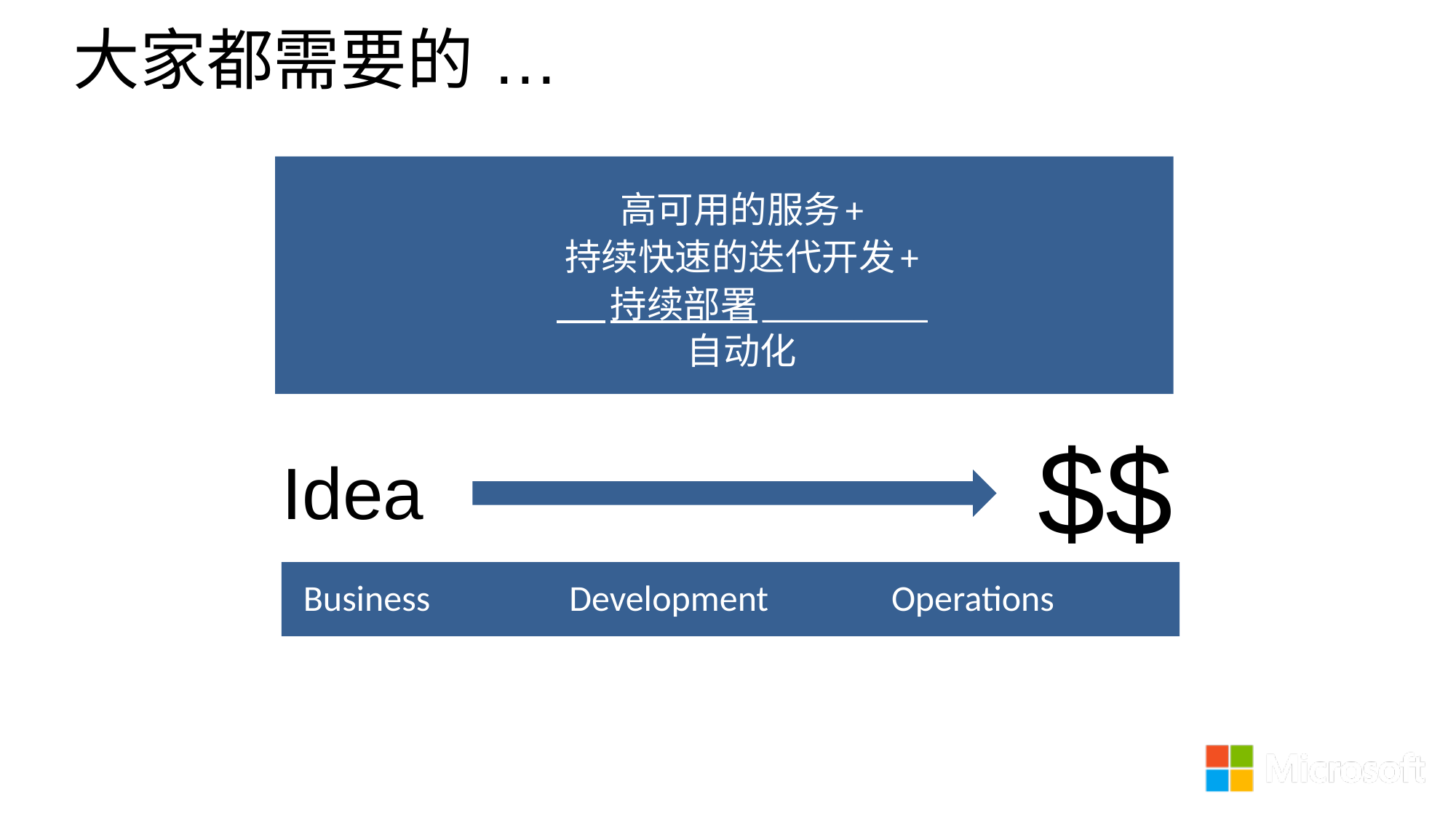

# 大家都需要的 …

高可用的服务+
持续快速的迭代开发+
      持续部署_________
自动化

$$
Idea

Business                 Development               Operations